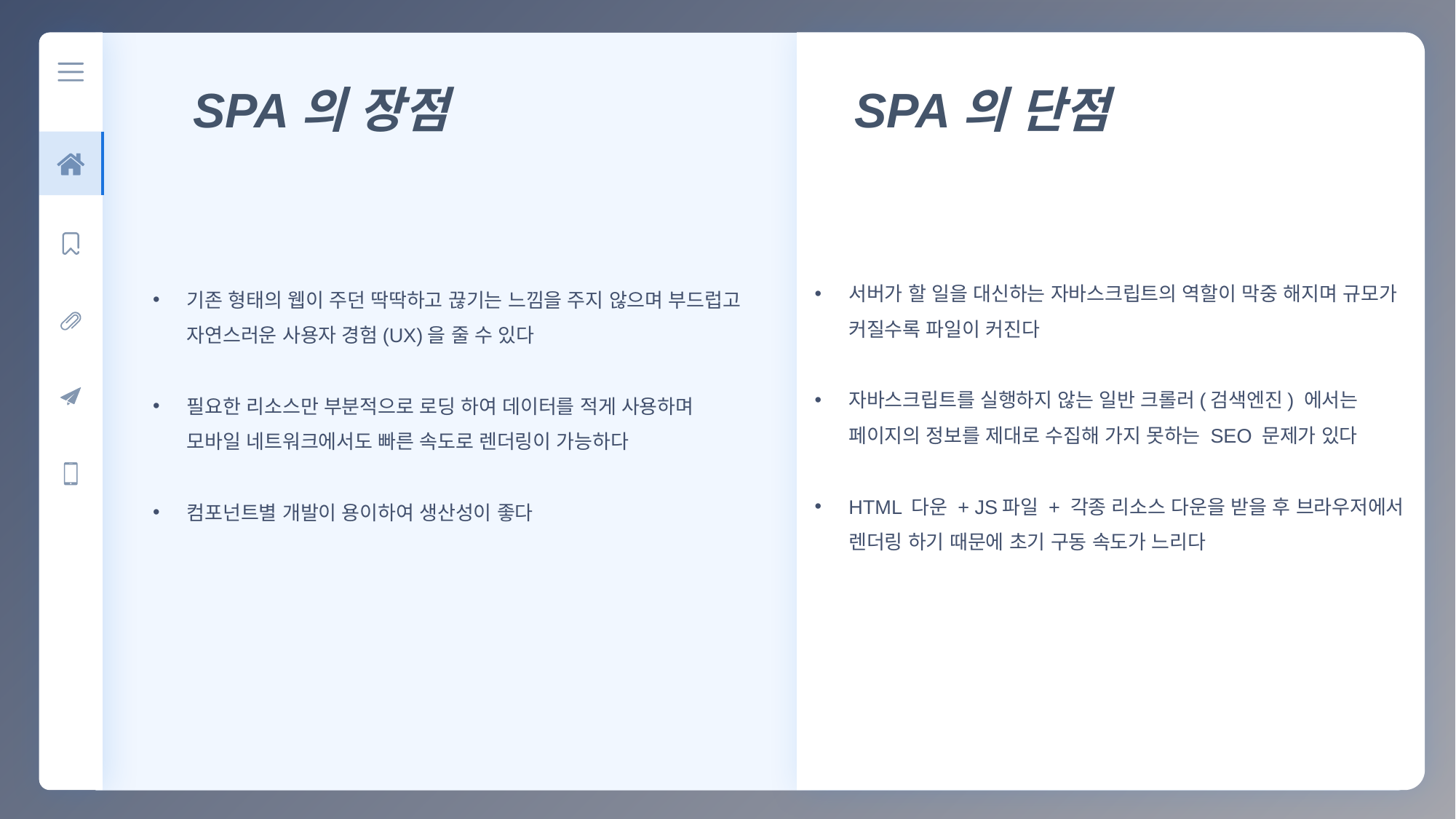

SPA의 장점
SPA의 단점

|  |
| --- |

서버가 할 일을 대신하는 자바스크립트의 역할이 막중 해지며 규모가 커질수록 파일이 커진다

자바스크립트를 실행하지 않는 일반 크롤러(검색엔진) 에서는 페이지의 정보를 제대로 수집해 가지 못하는 SEO 문제가 있다

HTML 다운 + JS파일 + 각종 리소스 다운을 받을 후 브라우저에서 렌더링 하기 때문에 초기 구동 속도가 느리다

기존 형태의 웹이 주던 딱딱하고 끊기는 느낌을 주지 않으며 부드럽고 자연스러운 사용자 경험(UX)을 줄 수 있다

필요한 리소스만 부분적으로 로딩 하여 데이터를 적게 사용하며 모바일 네트워크에서도 빠른 속도로 렌더링이 가능하다

컴포넌트별 개발이 용이하여 생산성이 좋다